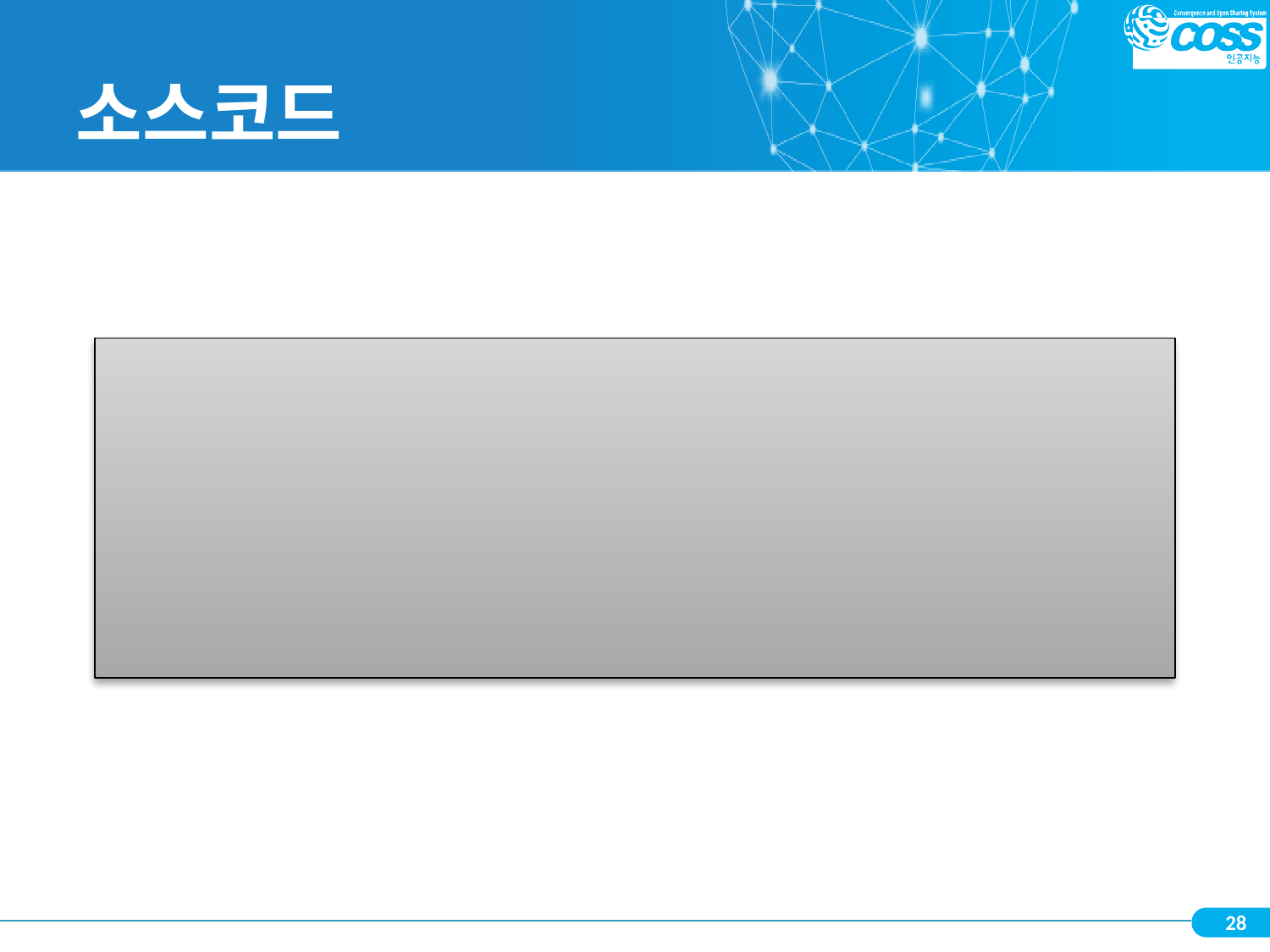

# 소스코드

num = int(input("양의 정수 입력: "))
i = 2
while i <= num :
    print(i , end=" ")
    i *= 2